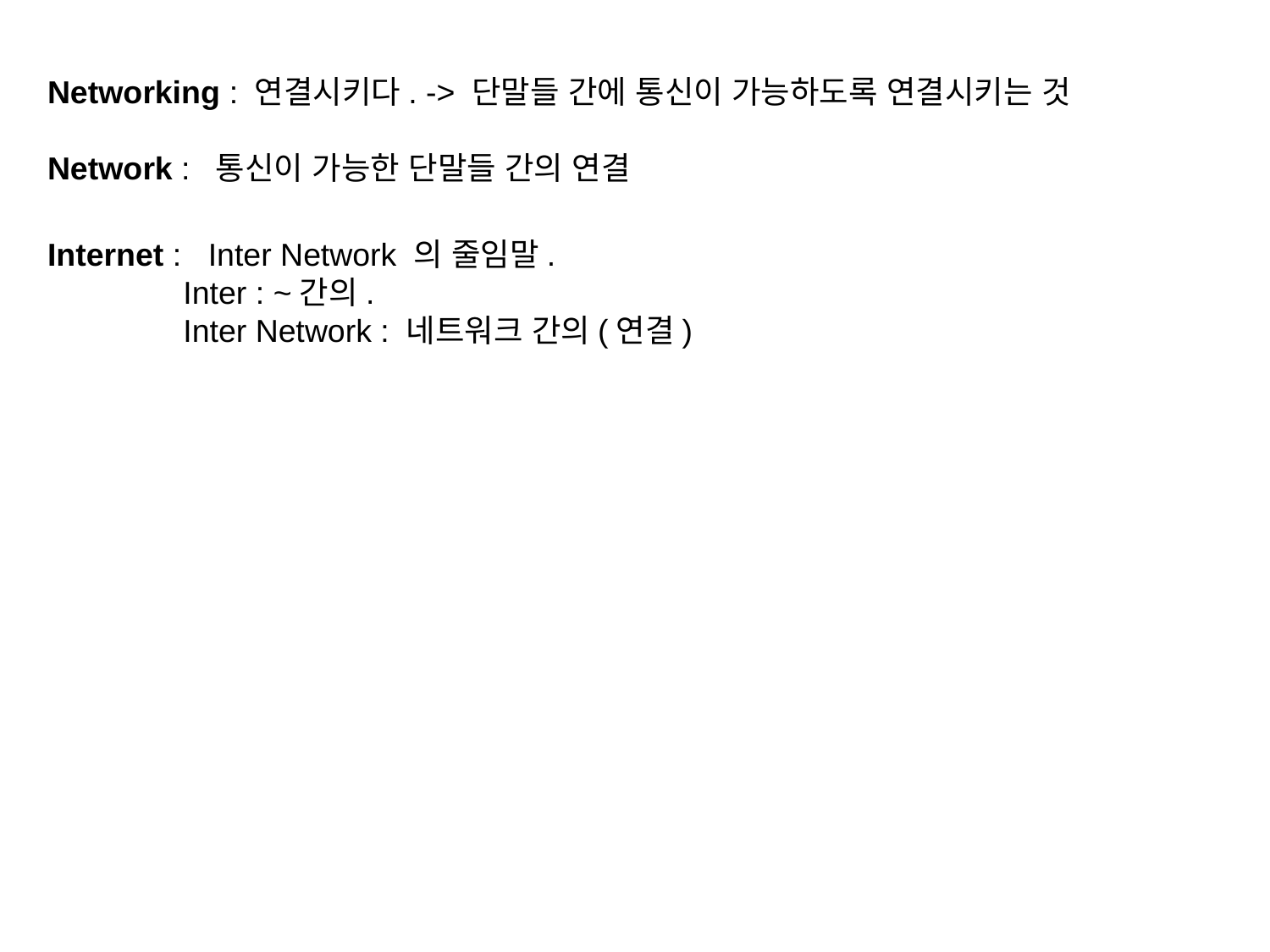

Networking : 연결시키다. -> 단말들 간에 통신이 가능하도록 연결시키는 것

Network :  통신이 가능한 단말들 간의 연결
Internet :   Inter Network 의 줄임말.
	 Inter : ~간의.
	 Inter Network : 네트워크 간의(연결)